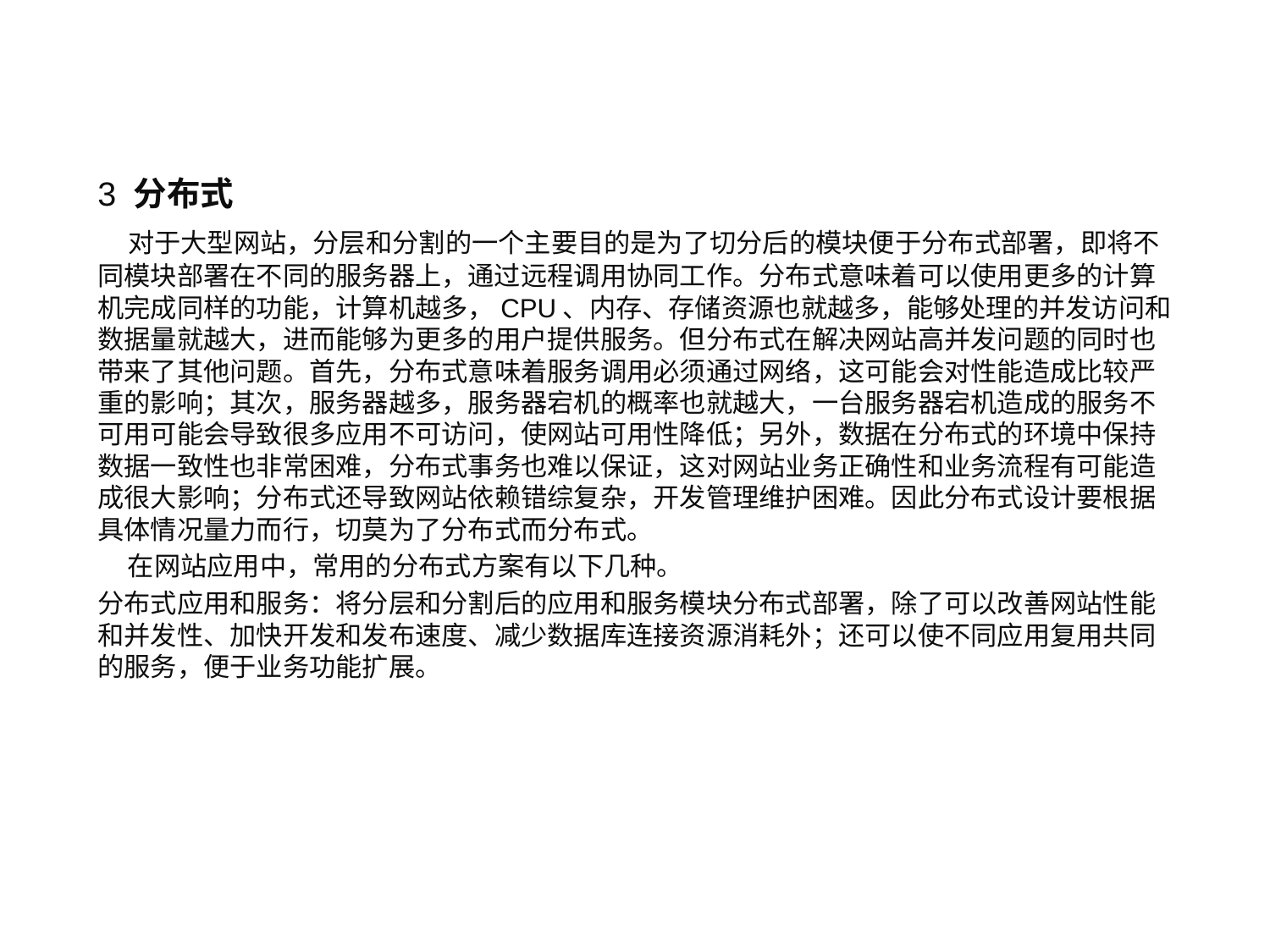

3 分布式
   对于大型网站，分层和分割的一个主要目的是为了切分后的模块便于分布式部署，即将不同模块部署在不同的服务器上，通过远程调用协同工作。分布式意味着可以使用更多的计算机完成同样的功能，计算机越多，CPU、内存、存储资源也就越多，能够处理的并发访问和数据量就越大，进而能够为更多的用户提供服务。但分布式在解决网站高并发问题的同时也带来了其他问题。首先，分布式意味着服务调用必须通过网络，这可能会对性能造成比较严重的影响；其次，服务器越多，服务器宕机的概率也就越大，一台服务器宕机造成的服务不可用可能会导致很多应用不可访问，使网站可用性降低；另外，数据在分布式的环境中保持数据一致性也非常困难，分布式事务也难以保证，这对网站业务正确性和业务流程有可能造成很大影响；分布式还导致网站依赖错综复杂，开发管理维护困难。因此分布式设计要根据具体情况量力而行，切莫为了分布式而分布式。
    在网站应用中，常用的分布式方案有以下几种。
分布式应用和服务：将分层和分割后的应用和服务模块分布式部署，除了可以改善网站性能和并发性、加快开发和发布速度、减少数据库连接资源消耗外；还可以使不同应用复用共同的服务，便于业务功能扩展。